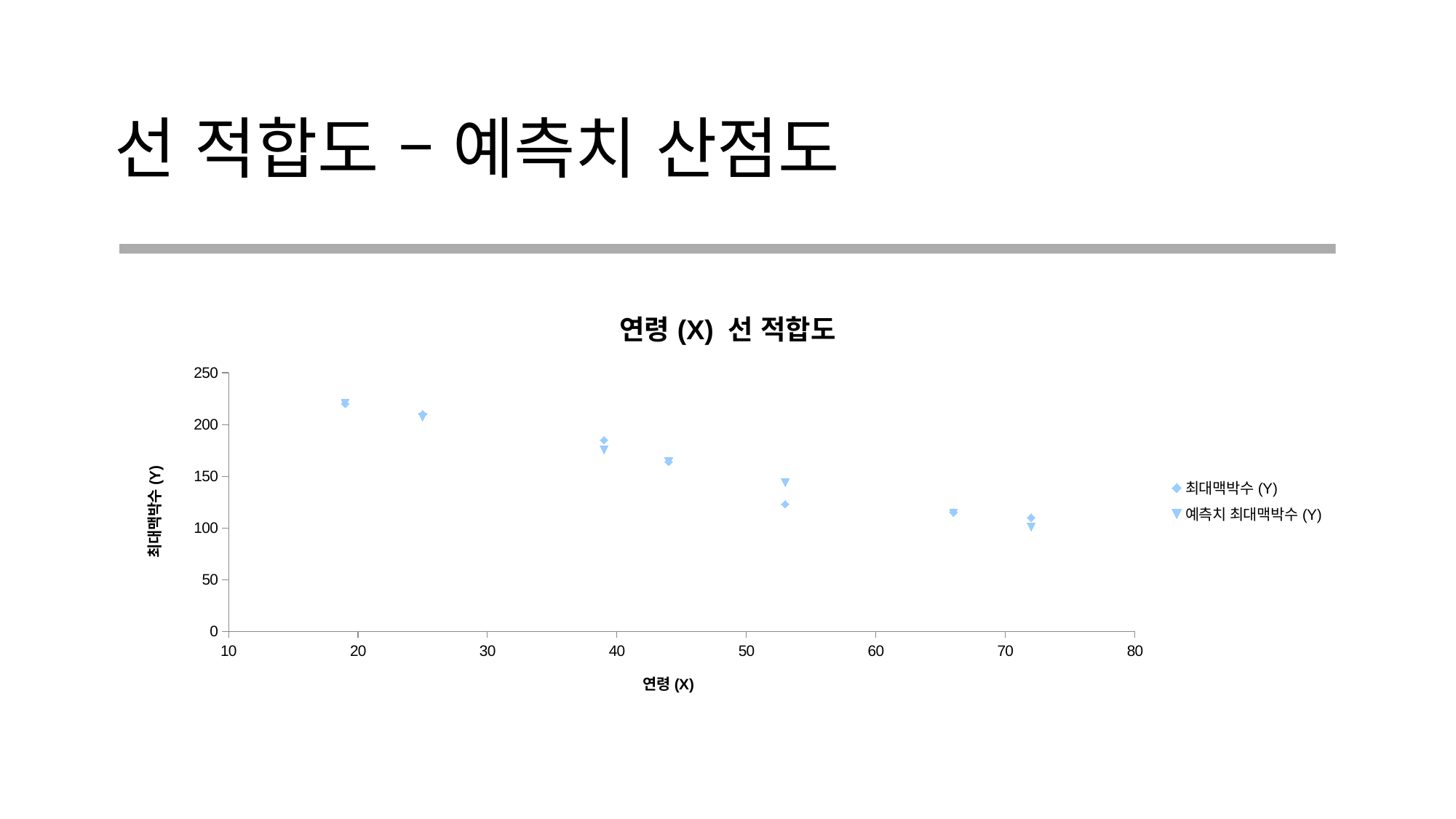

# 선 적합도 – 예측치 산점도

### Chart: 연령(X) 선 적합도

| Category |  |  |
|---|---|---|